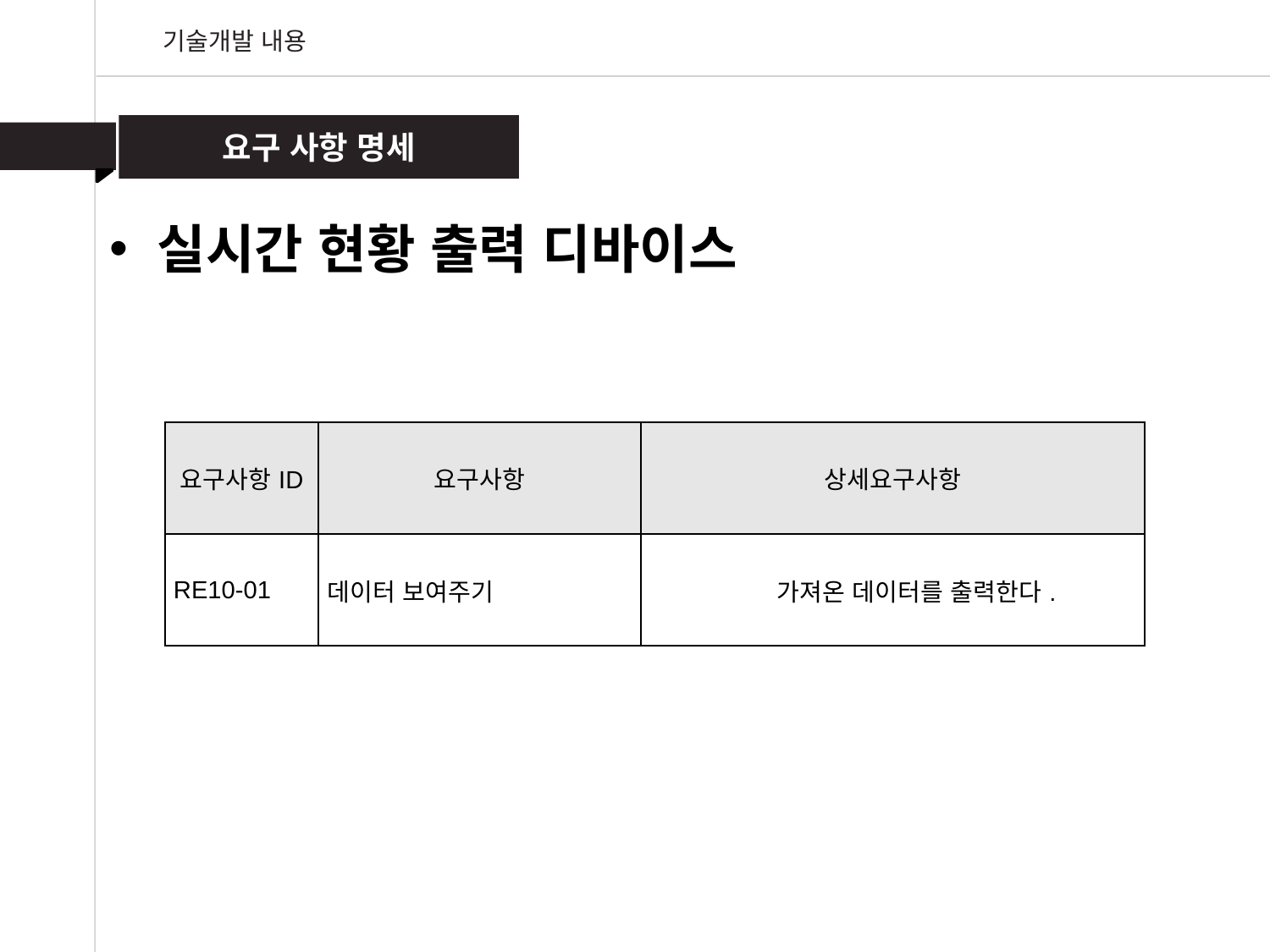

기술개발 내용
요구 사항 명세

실시간 현황 출력 디바이스

| 요구사항ID | 요구사항 | 상세요구사항 |
| --- | --- | --- |
| RE10-01 | 데이터 보여주기 | 가져온 데이터를 출력한다. |